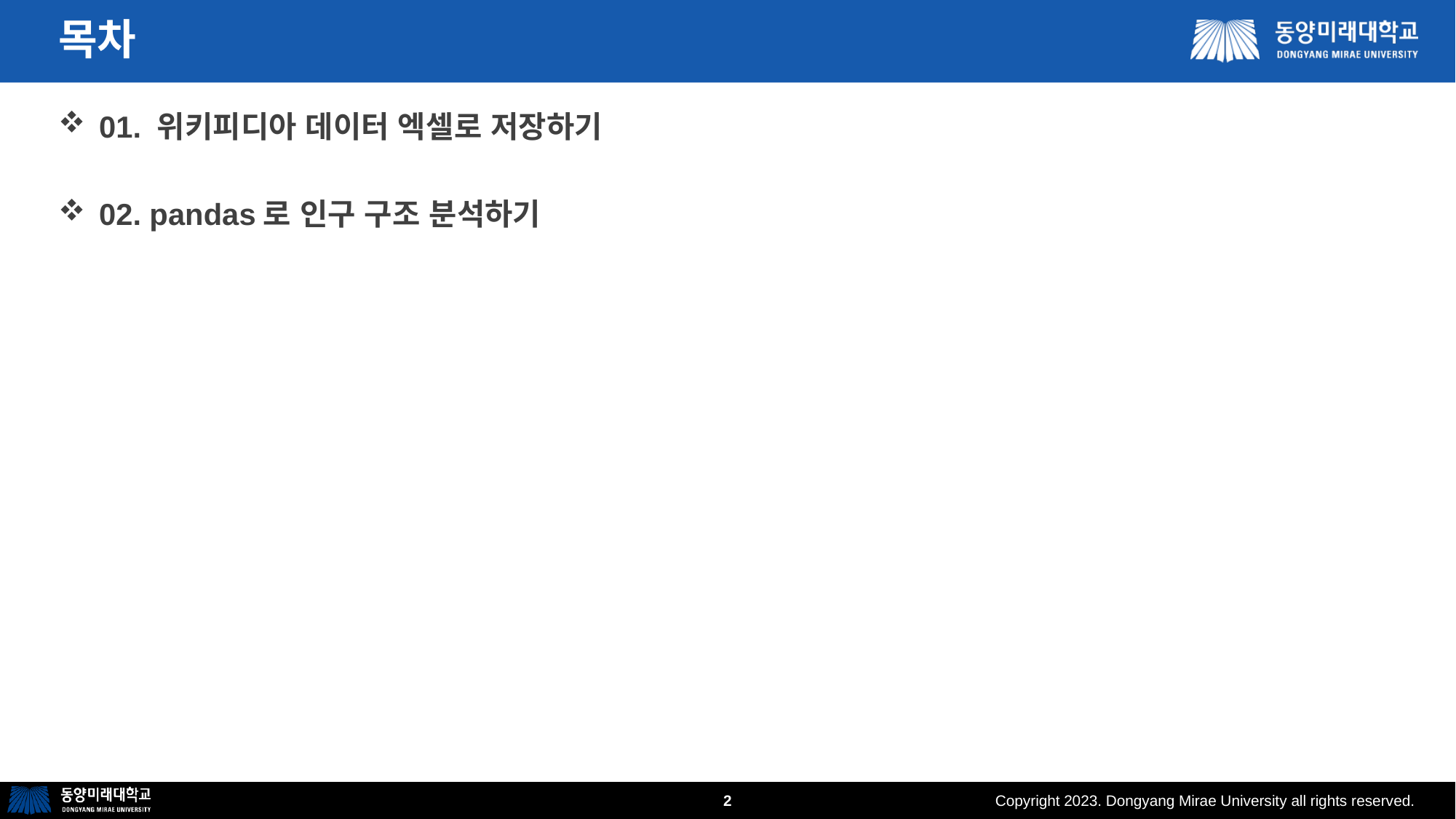

# 목차
01. 위키피디아 데이터 엑셀로 저장하기

02. pandas로 인구 구조 분석하기

2